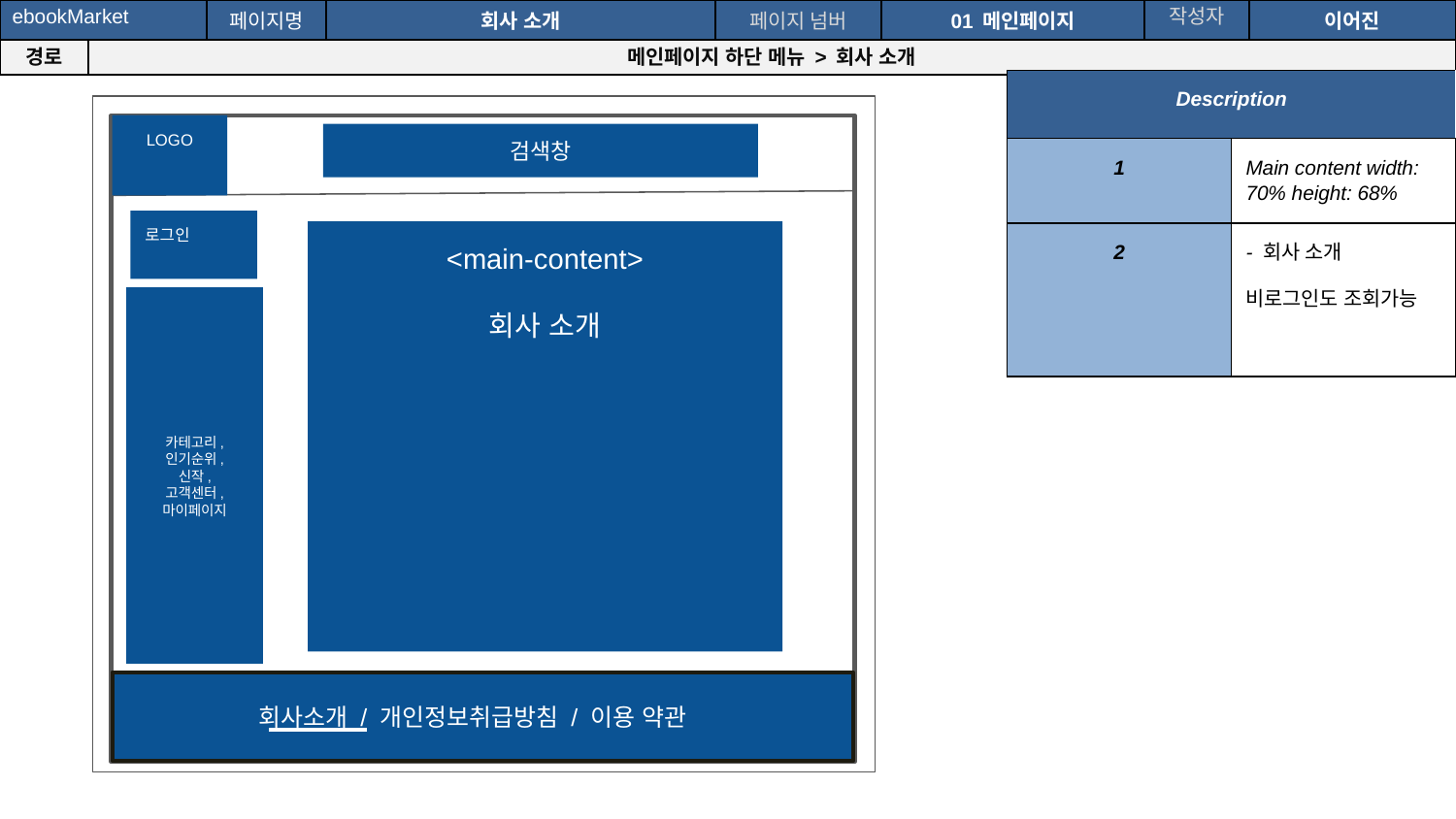

| ebookMarket |  | 페이지명 | 회사 소개 | 페이지 넘버 | 01 메인페이지 | 작성자 | 이어진 |
| --- | --- | --- | --- | --- | --- | --- | --- |
| 경로 | 메인페이지 하단 메뉴 > 회사 소개 |  |  |  |  |  |  |
| Description |  |
| --- | --- |
| 1 | Main content width: 70% height: 68% |
| 2 | - 회사 소개 비로그인도 조회가능 |

LOGO

검색창

로그인
<main-content>
회사 소개

카테고리,
인기순위,
신작,
고객센터,
마이페이지
회사소개 / 개인정보취급방침 / 이용 약관